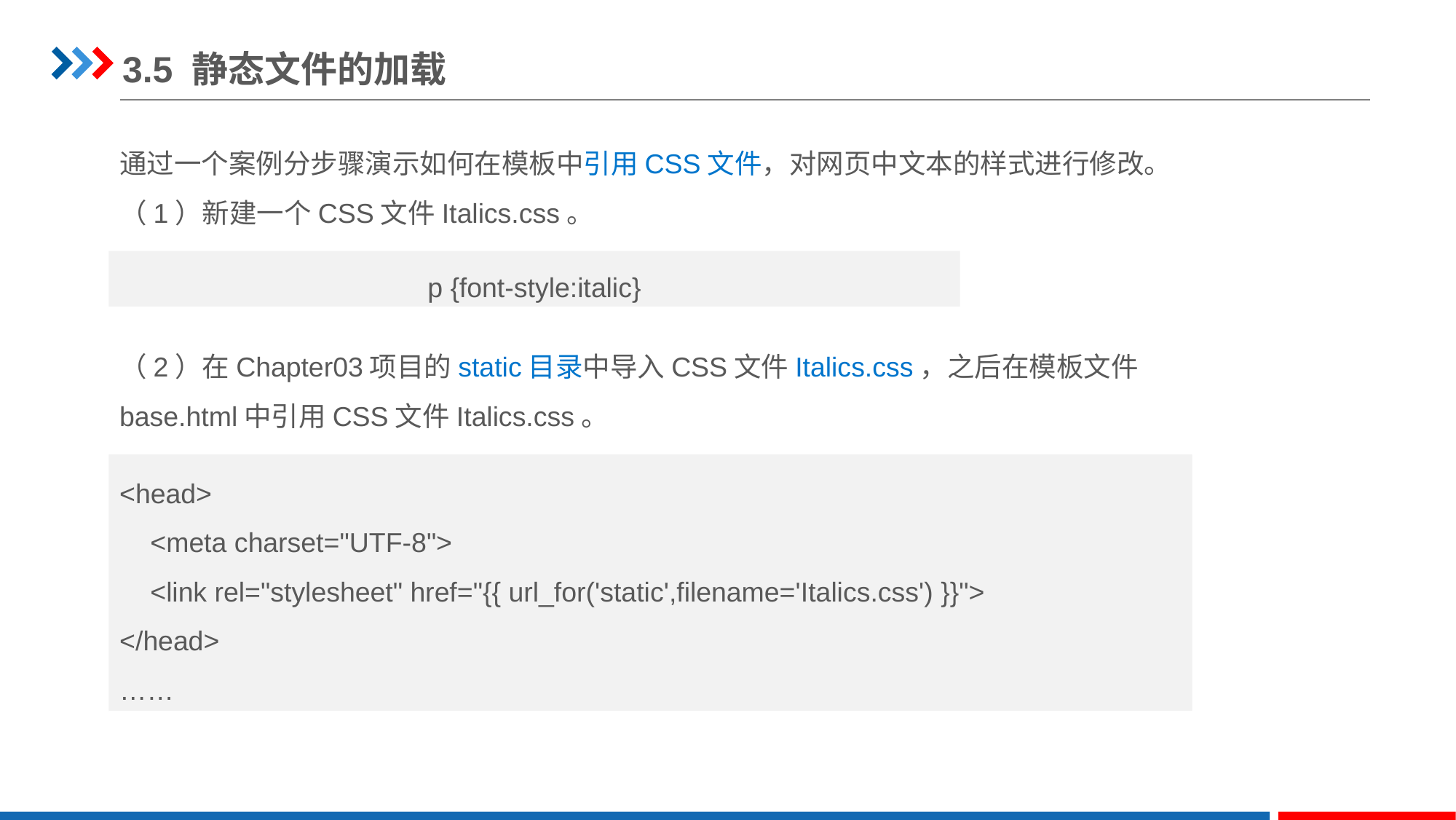

3.5 静态文件的加载
通过一个案例分步骤演示如何在模板中引用CSS文件，对网页中文本的样式进行修改。
（1）新建一个CSS文件Italics.css。
p {font-style:italic}
（2）在Chapter03项目的static目录中导入CSS文件Italics.css，之后在模板文件base.html中引用CSS文件Italics.css。
<head>
    <meta charset="UTF-8">
    <link rel="stylesheet" href="{{ url_for('static',filename='Italics.css') }}">
</head>
……